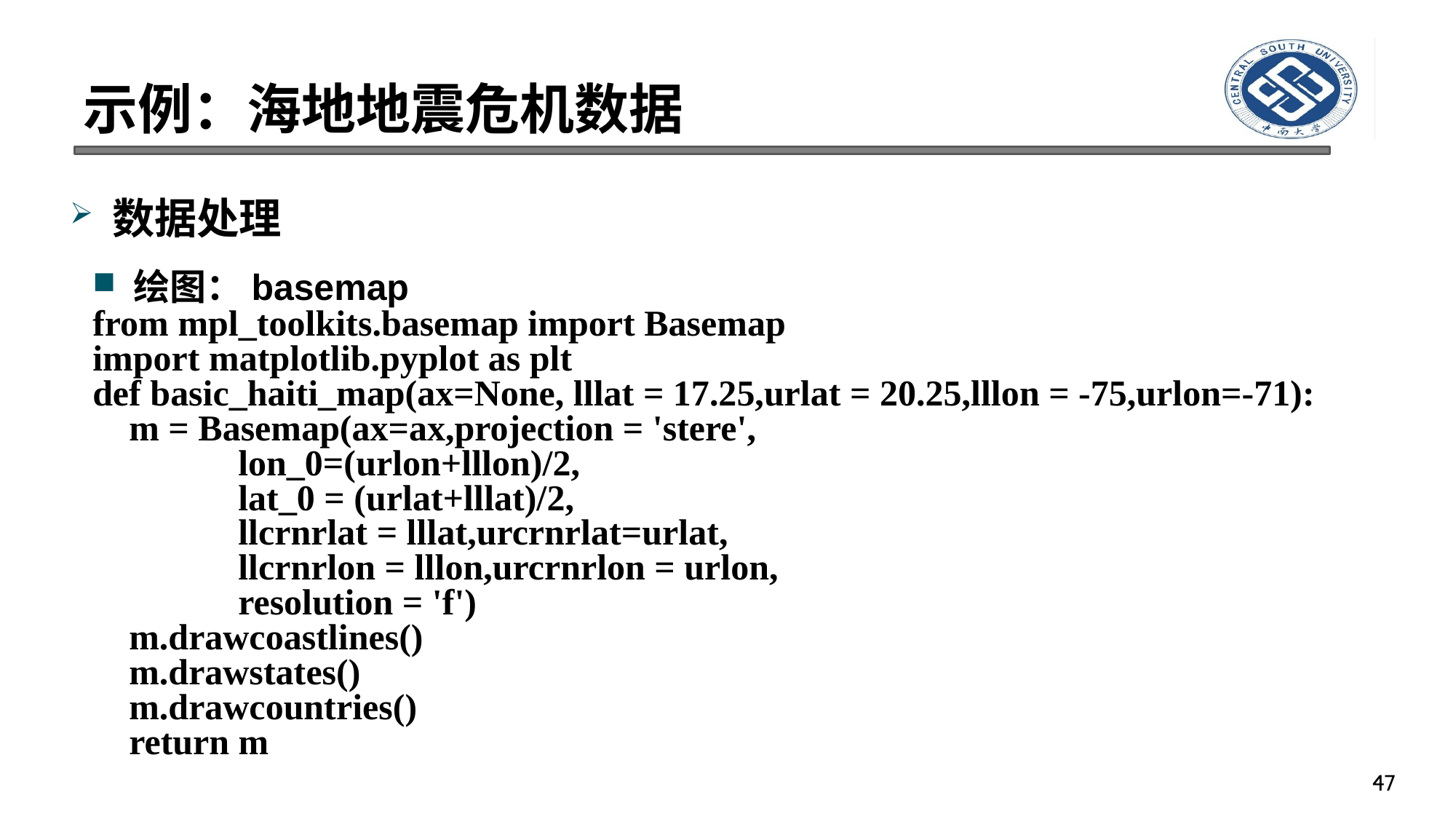

# 示例：海地地震危机数据
数据处理
绘图：basemap
from mpl_toolkits.basemap import Basemap
import matplotlib.pyplot as plt
def basic_haiti_map(ax=None, lllat = 17.25,urlat = 20.25,lllon = -75,urlon=-71):
    m = Basemap(ax=ax,projection = 'stere',
                lon_0=(urlon+lllon)/2,
                lat_0 = (urlat+lllat)/2,
                llcrnrlat = lllat,urcrnrlat=urlat,
                llcrnrlon = lllon,urcrnrlon = urlon,
                resolution = 'f')
    m.drawcoastlines()
    m.drawstates()
    m.drawcountries()
    return m
47